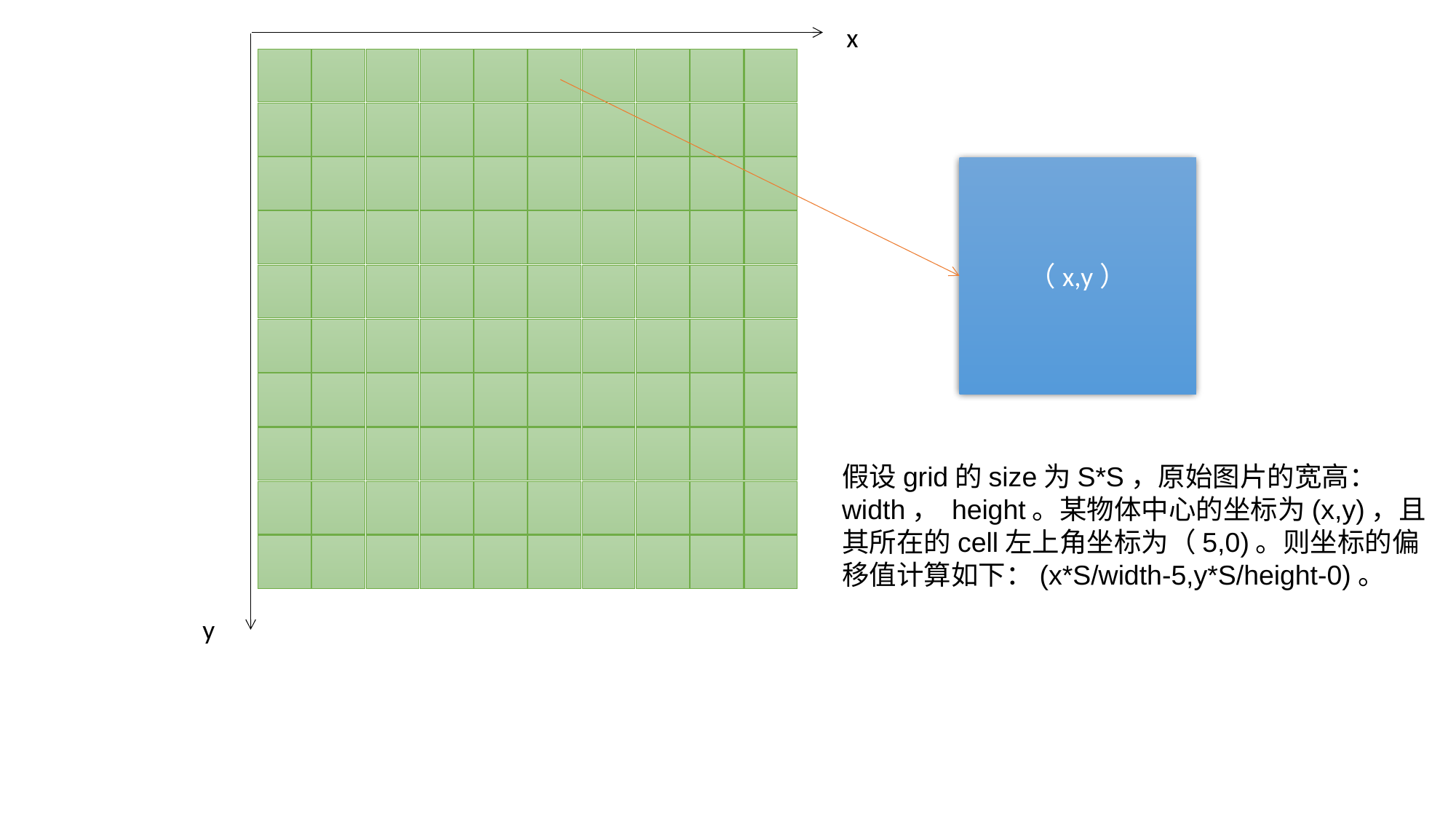

x

（x,y）

假设grid的size为S*S，原始图片的宽高：width， height。某物体中心的坐标为(x,y)，且其所在的cell左上角坐标为（5,0)。则坐标的偏移值计算如下：(x*S/width-5,y*S/height-0)。

y